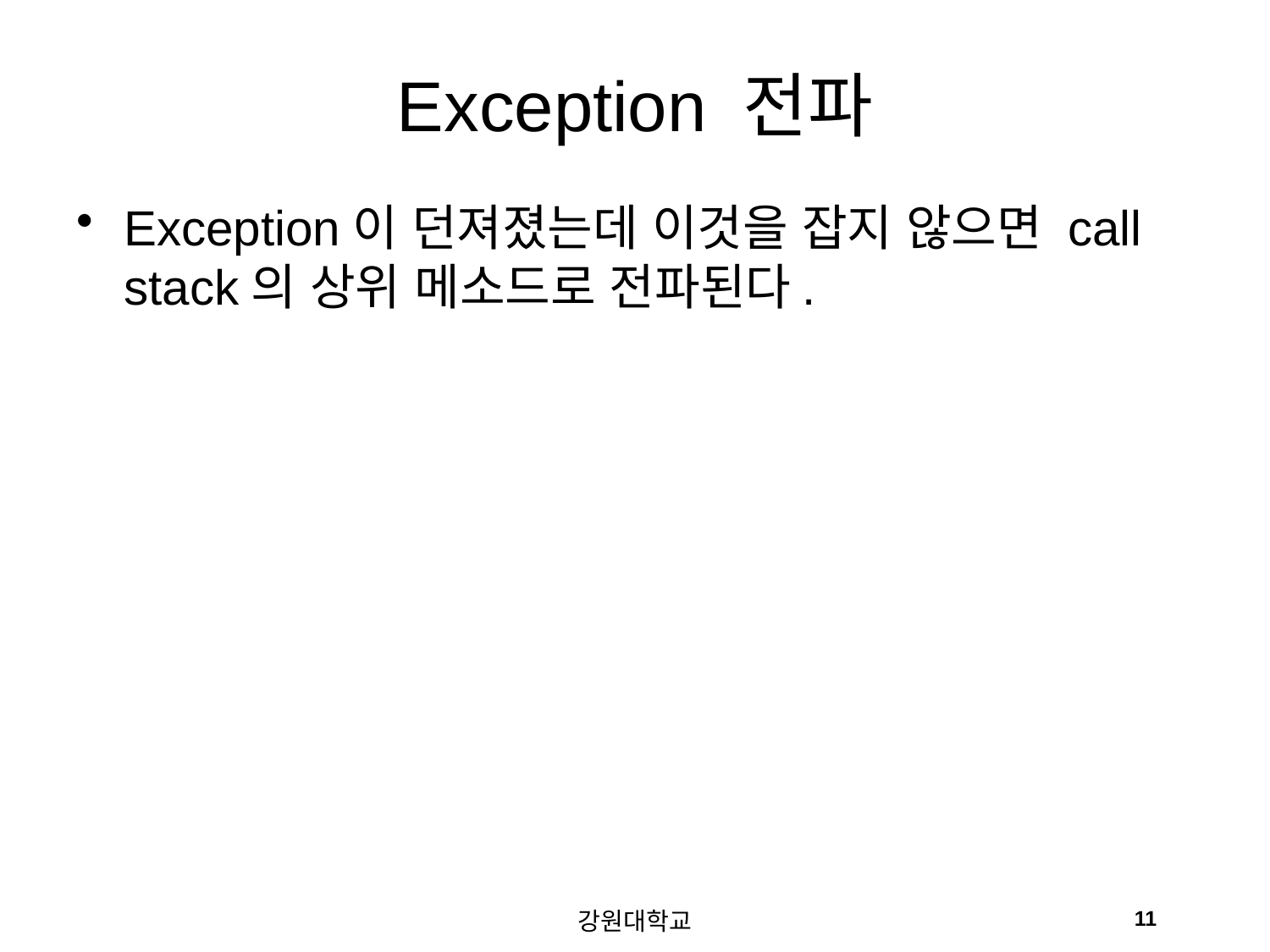

# Exception 전파
Exception이 던져졌는데 이것을 잡지 않으면 call stack의 상위 메소드로 전파된다.
강원대학교